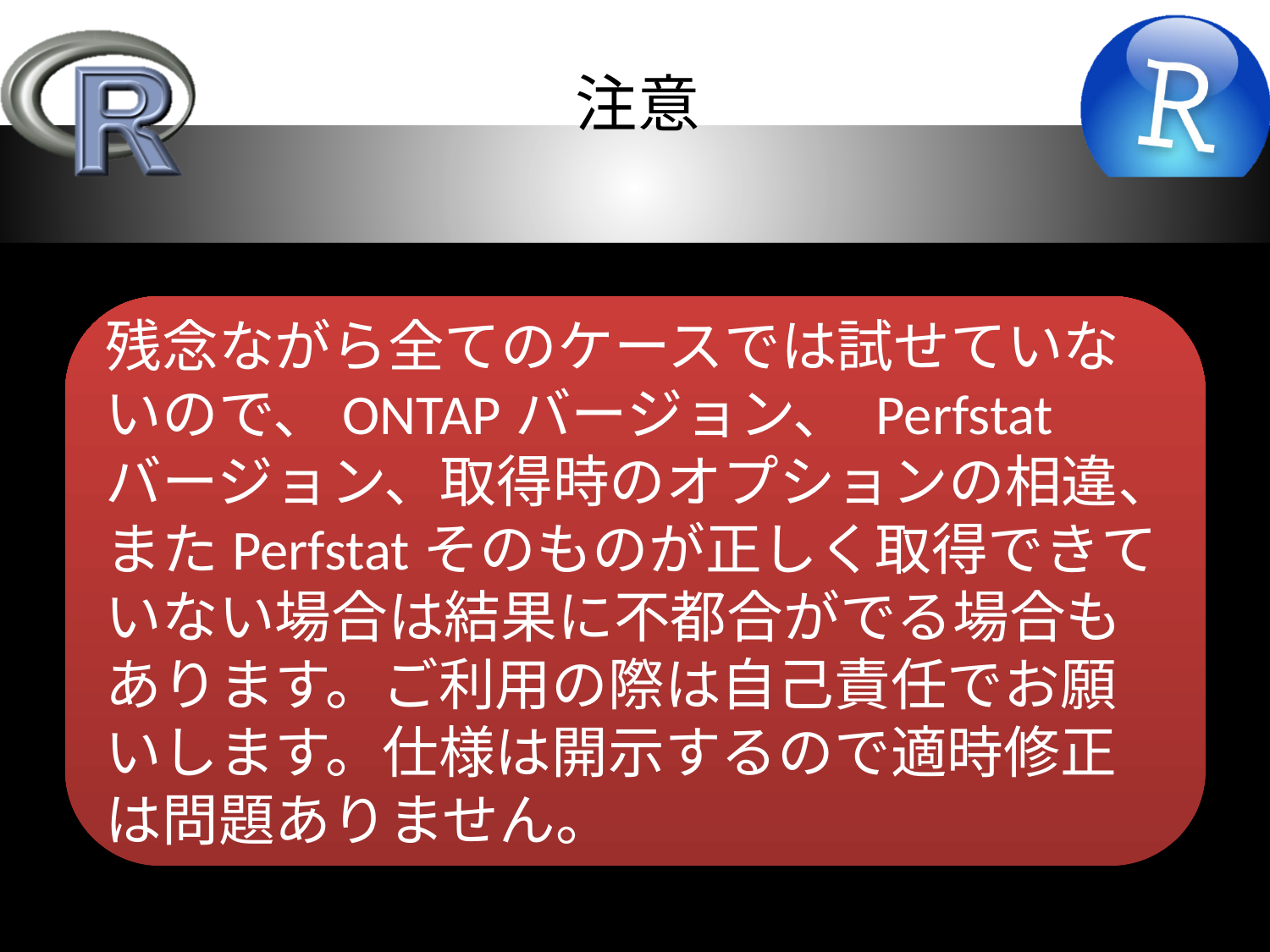

# 注意
残念ながら全てのケースでは試せていないので、ONTAPバージョン、 Perfstatバージョン、取得時のオプションの相違、またPerfstatそのものが正しく取得できていない場合は結果に不都合がでる場合もあります。ご利用の際は自己責任でお願いします。仕様は開示するので適時修正は問題ありません。